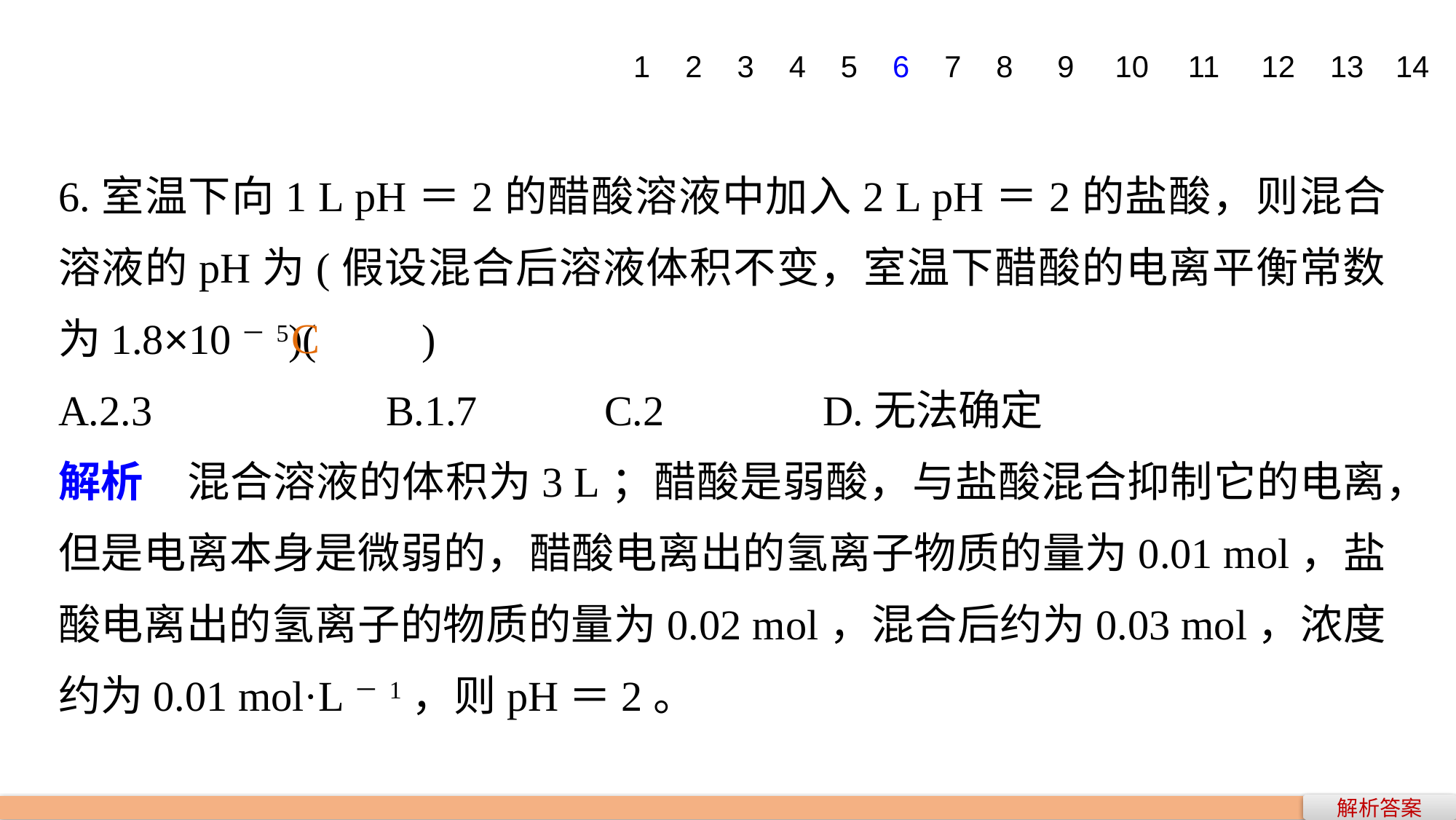

1
2
3
4
5
6
7
8
9
10
11
12
13
14
6.室温下向1 L pH＝2的醋酸溶液中加入2 L pH＝2的盐酸，则混合溶液的pH为(假设混合后溶液体积不变，室温下醋酸的电离平衡常数为1.8×10－5)(　　)
A.2.3  		B.1.7		C.2  		D.无法确定
解析　混合溶液的体积为3 L；醋酸是弱酸，与盐酸混合抑制它的电离，但是电离本身是微弱的，醋酸电离出的氢离子物质的量为0.01 mol，盐酸电离出的氢离子的物质的量为0.02 mol，混合后约为0.03 mol，浓度约为0.01 mol·L－1，则pH＝2。
C
解析答案